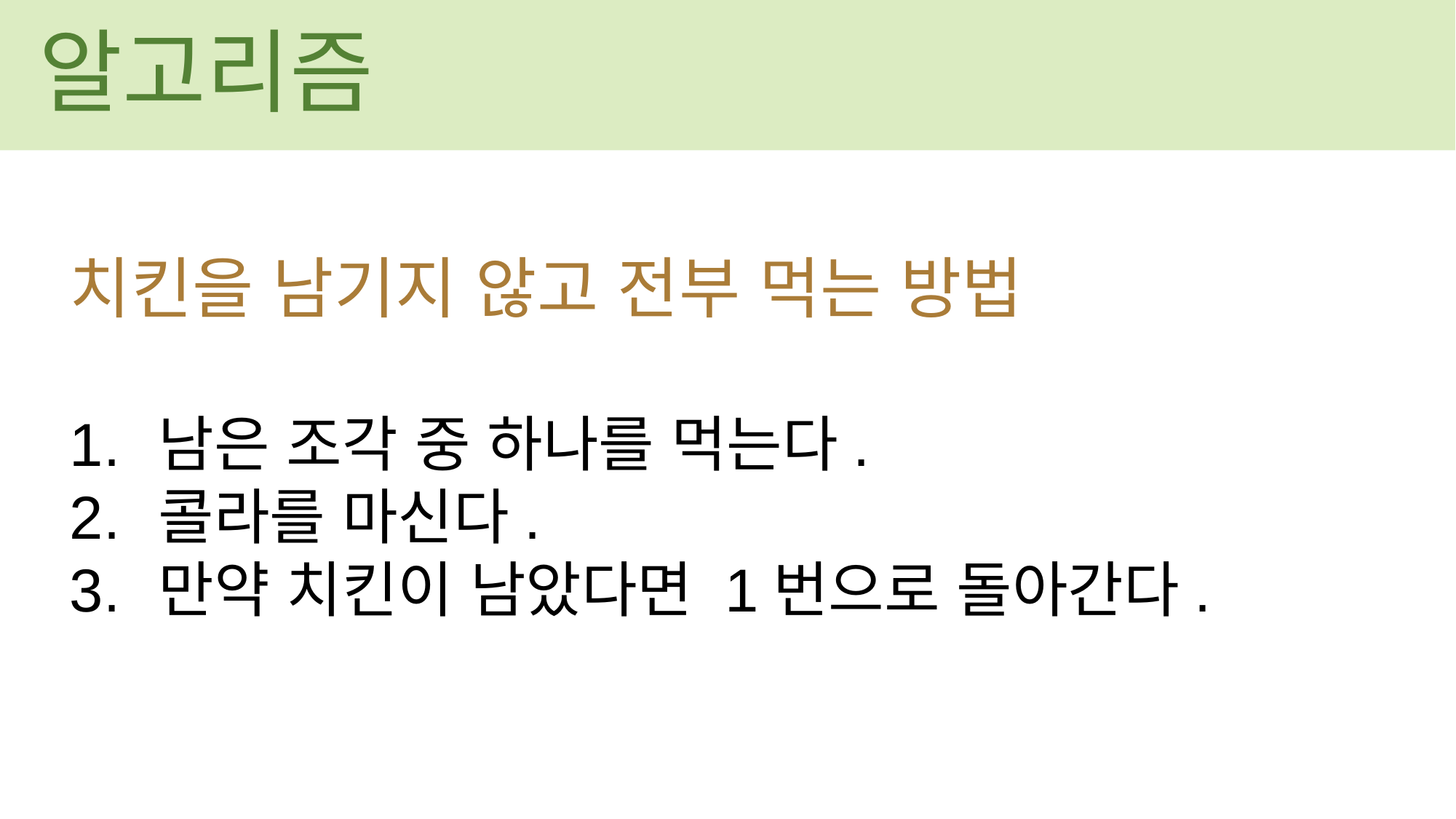

알고리즘
치킨을 남기지 않고 전부 먹는 방법

남은 조각 중 하나를 먹는다.
콜라를 마신다.
만약 치킨이 남았다면 1번으로 돌아간다.